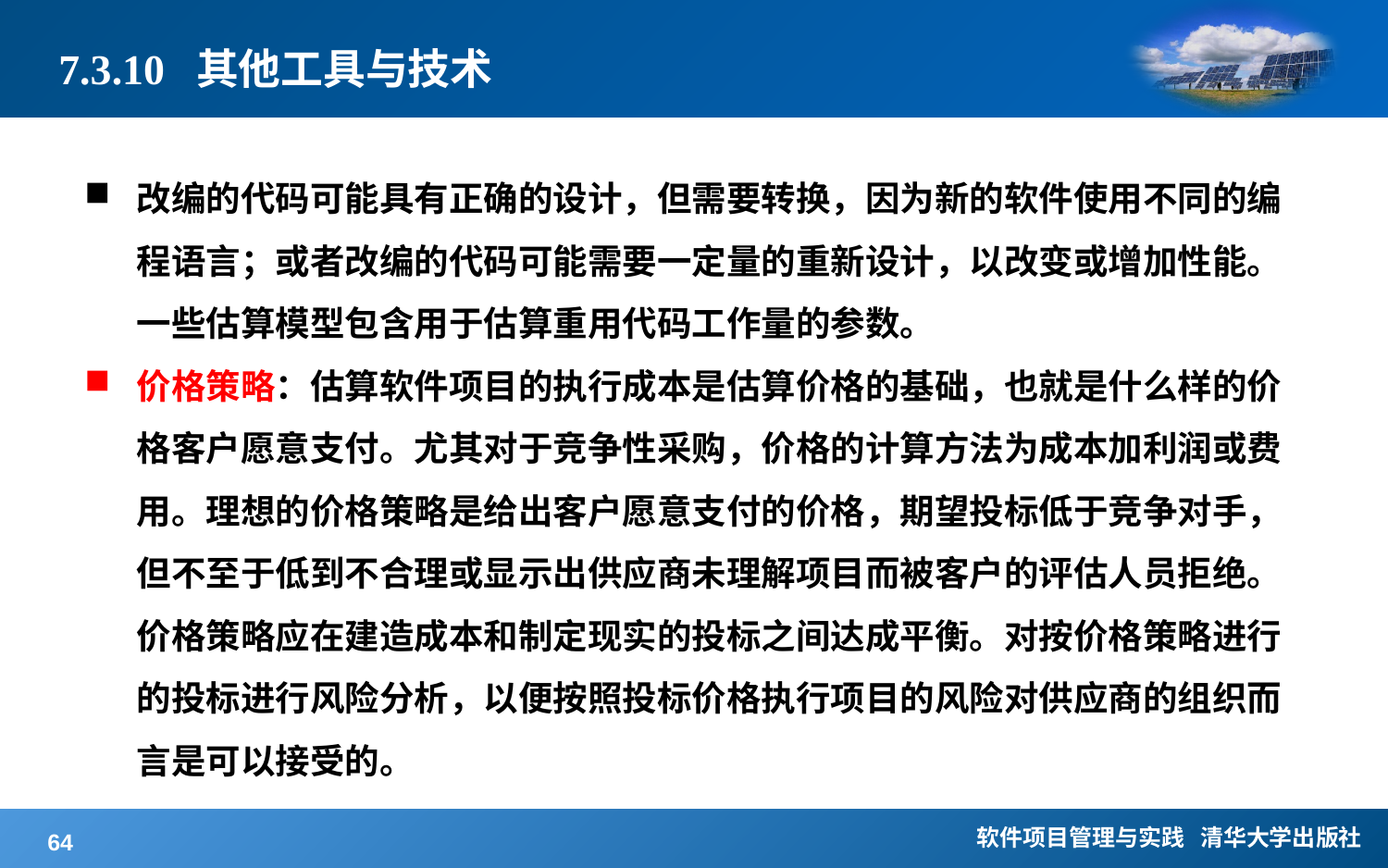

# 7.3.10  其他工具与技术
改编的代码可能具有正确的设计，但需要转换，因为新的软件使用不同的编程语言；或者改编的代码可能需要一定量的重新设计，以改变或增加性能。一些估算模型包含用于估算重用代码工作量的参数。
价格策略：估算软件项目的执行成本是估算价格的基础，也就是什么样的价格客户愿意支付。尤其对于竞争性采购，价格的计算方法为成本加利润或费用。理想的价格策略是给出客户愿意支付的价格，期望投标低于竞争对手，但不至于低到不合理或显示出供应商未理解项目而被客户的评估人员拒绝。价格策略应在建造成本和制定现实的投标之间达成平衡。对按价格策略进行的投标进行风险分析，以便按照投标价格执行项目的风险对供应商的组织而言是可以接受的。